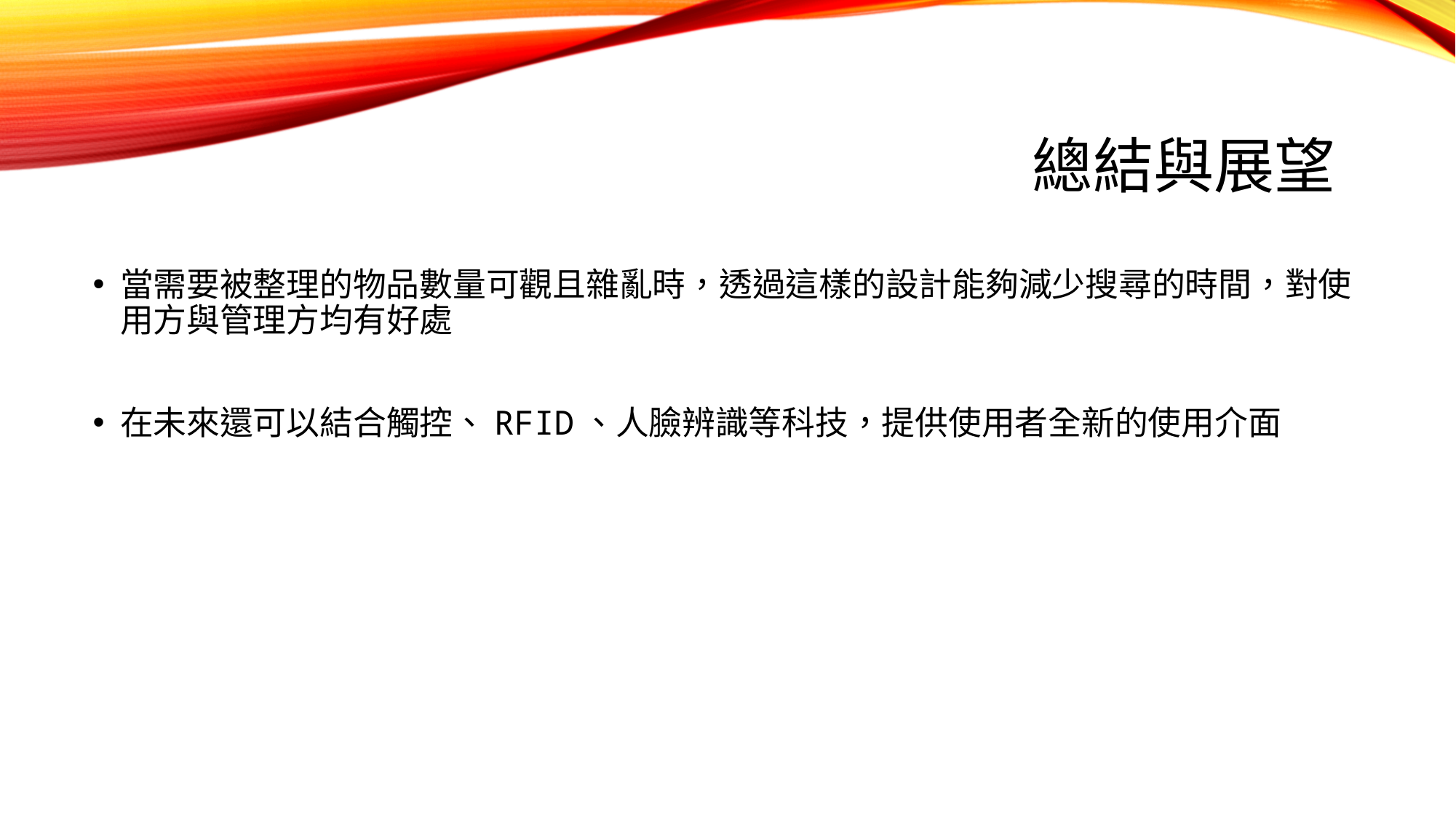

# 總結與展望
當需要被整理的物品數量可觀且雜亂時，透過這樣的設計能夠減少搜尋的時間，對使用方與管理方均有好處

在未來還可以結合觸控、RFID、人臉辨識等科技，提供使用者全新的使用介面